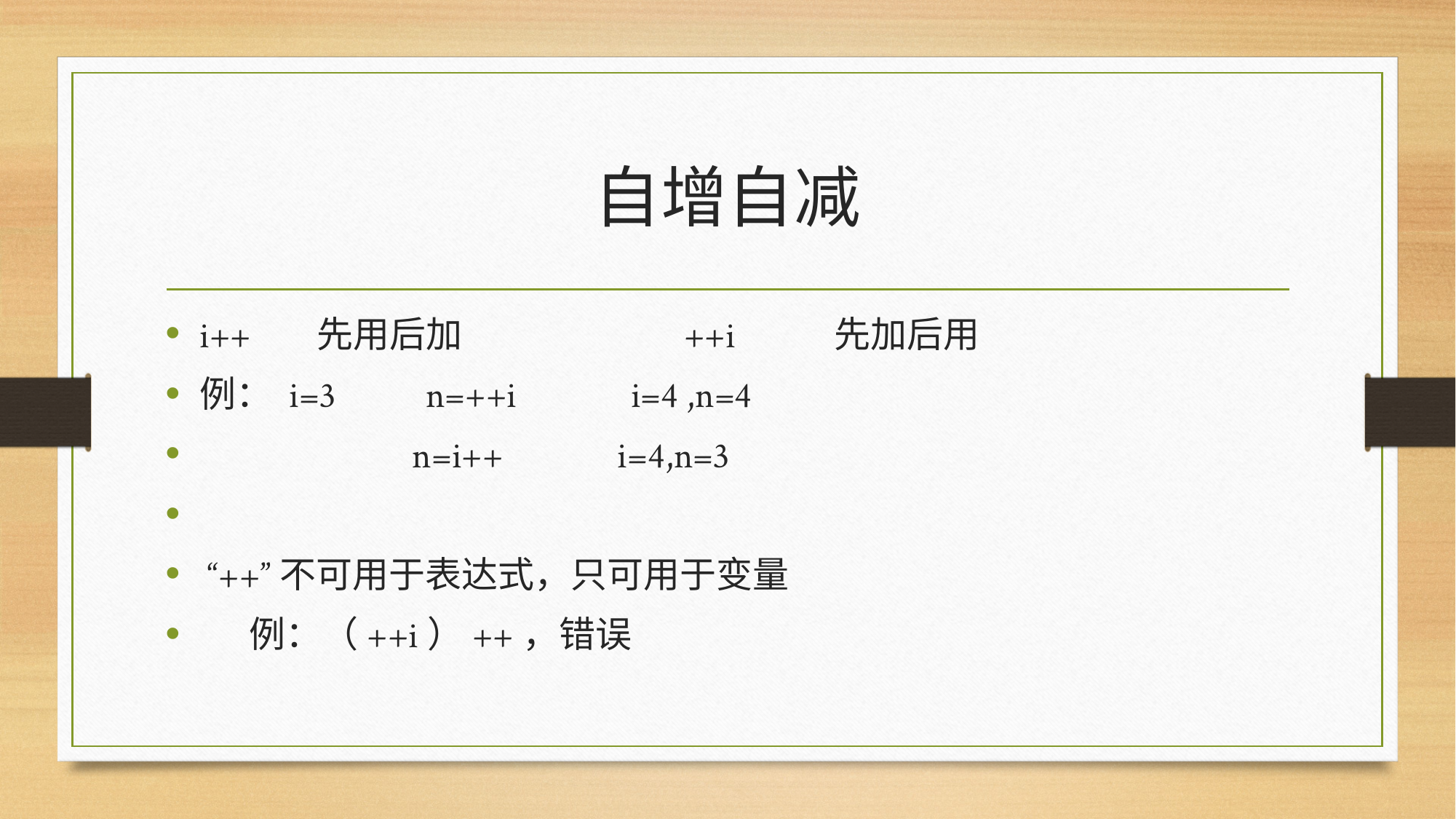

# 自增自减
i++       先用后加                          ++i           先加后用
例： i=3           n=++i              i=4 ,n=4
                          n=i++              i=4,n=3

 “++”不可用于表达式，只可用于变量
     例：（++i）++，错误